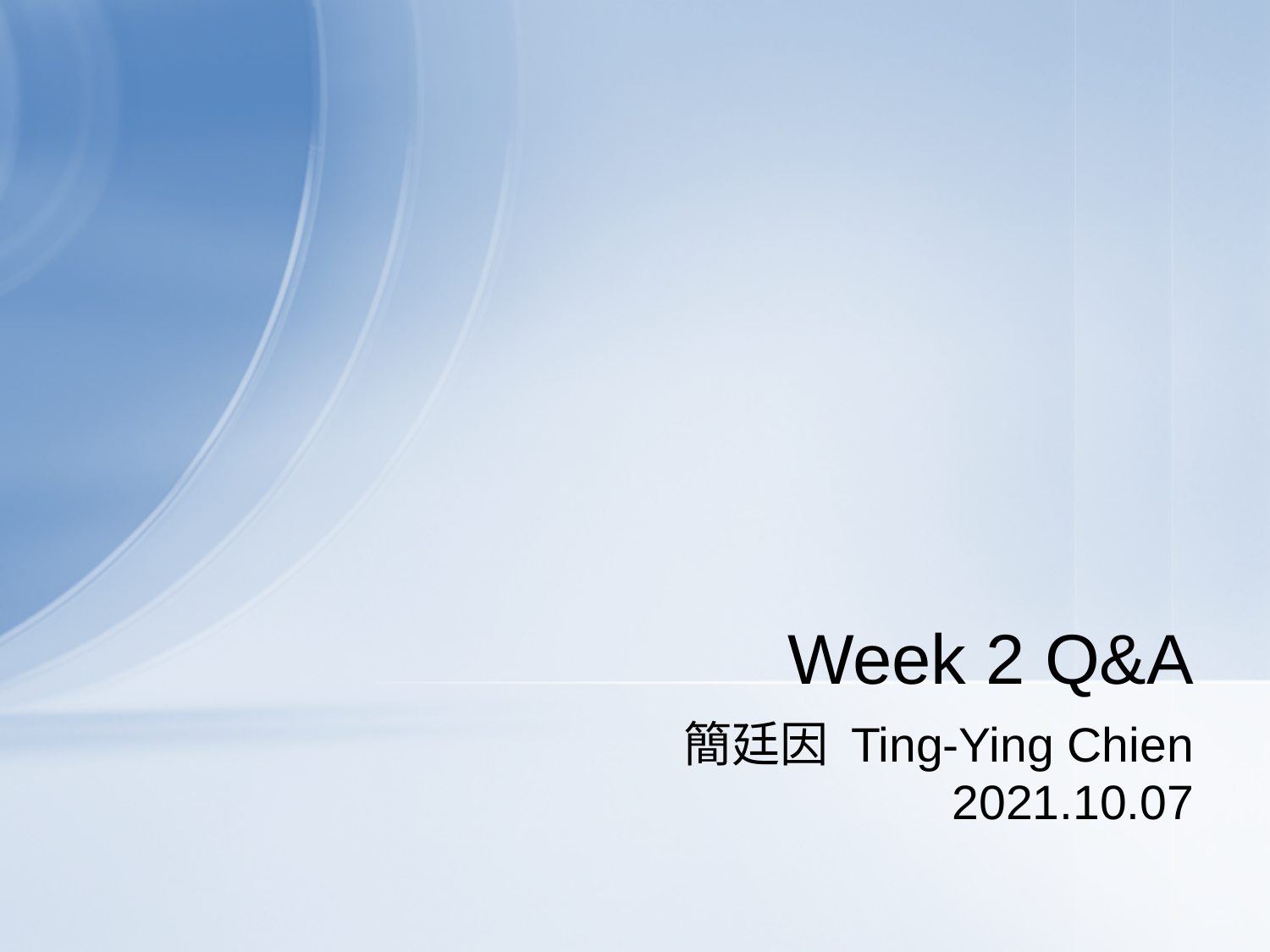

# Week 2 Q&A
 簡廷因 Ting-Ying Chien
2021.10.07